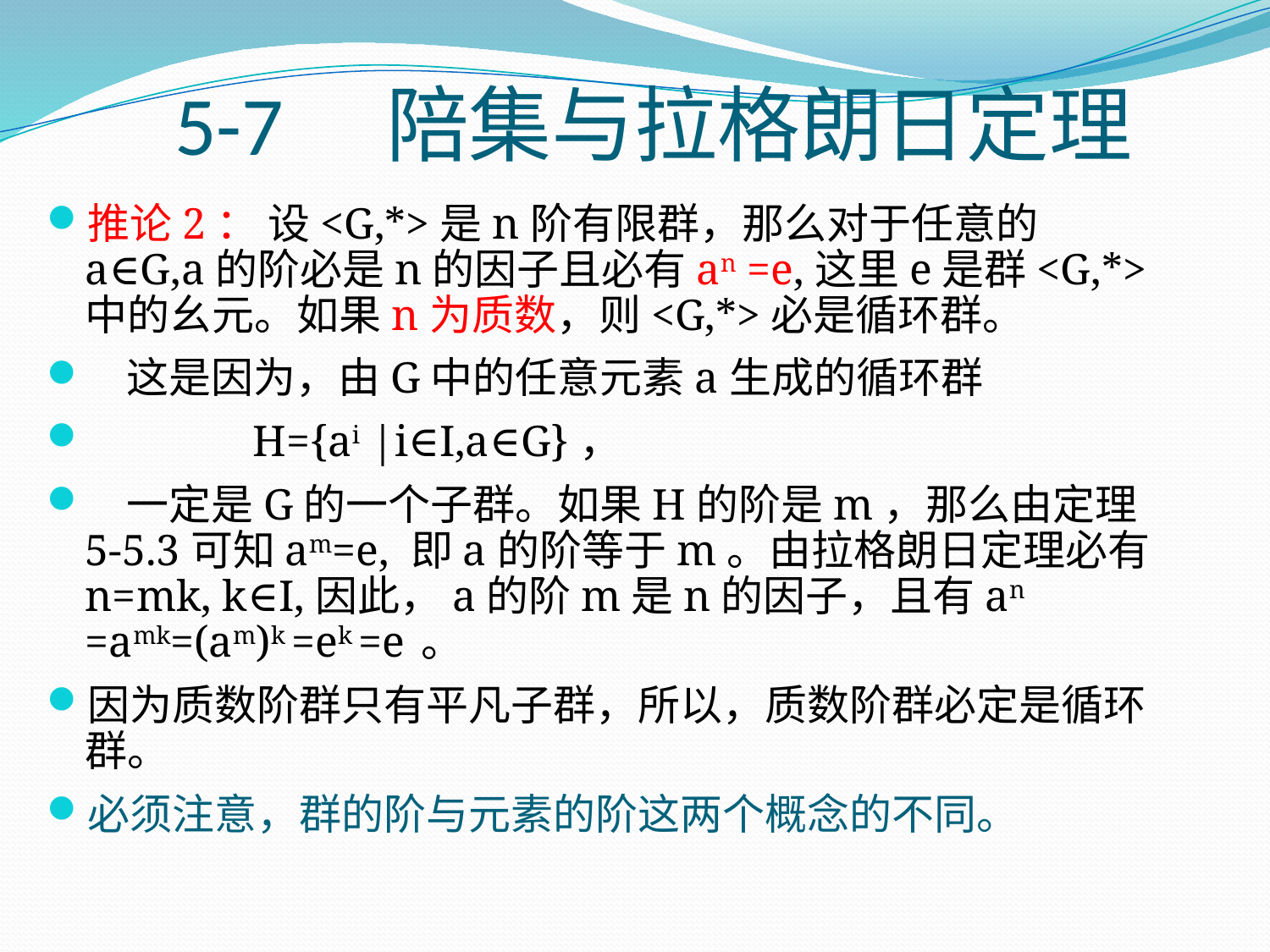

# 5-7　陪集与拉格朗日定理
推论2： 设<G,*>是n阶有限群，那么对于任意的a∈G,a的阶必是n的因子且必有an =e,这里e是群<G,*>中的幺元。如果n为质数，则<G,*>必是循环群。
   这是因为，由G中的任意元素a生成的循环群
               H={ai |i∈I,a∈G}，
   一定是G的一个子群。如果H的阶是m，那么由定理5-5.3可知am=e, 即a的阶等于m。由拉格朗日定理必有n=mk, k∈I,因此，a的阶m是n的因子，且有an =amk=(am)k =ek =e 。
因为质数阶群只有平凡子群，所以，质数阶群必定是循环群。
必须注意，群的阶与元素的阶这两个概念的不同。